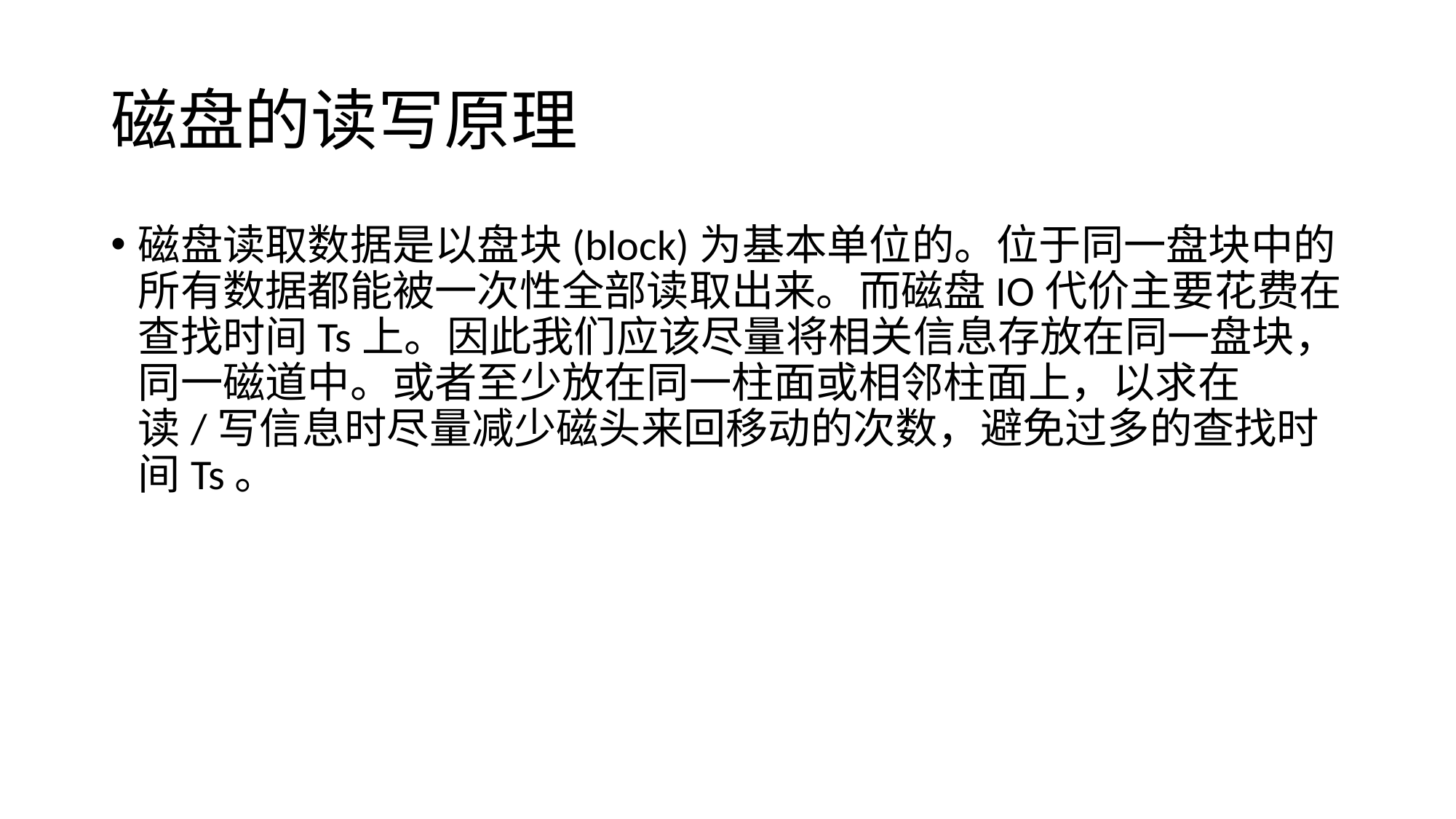

# 磁盘的读写原理
磁盘读取数据是以盘块(block)为基本单位的。位于同一盘块中的所有数据都能被一次性全部读取出来。而磁盘IO代价主要花费在查找时间Ts上。因此我们应该尽量将相关信息存放在同一盘块，同一磁道中。或者至少放在同一柱面或相邻柱面上，以求在读/写信息时尽量减少磁头来回移动的次数，避免过多的查找时间Ts。